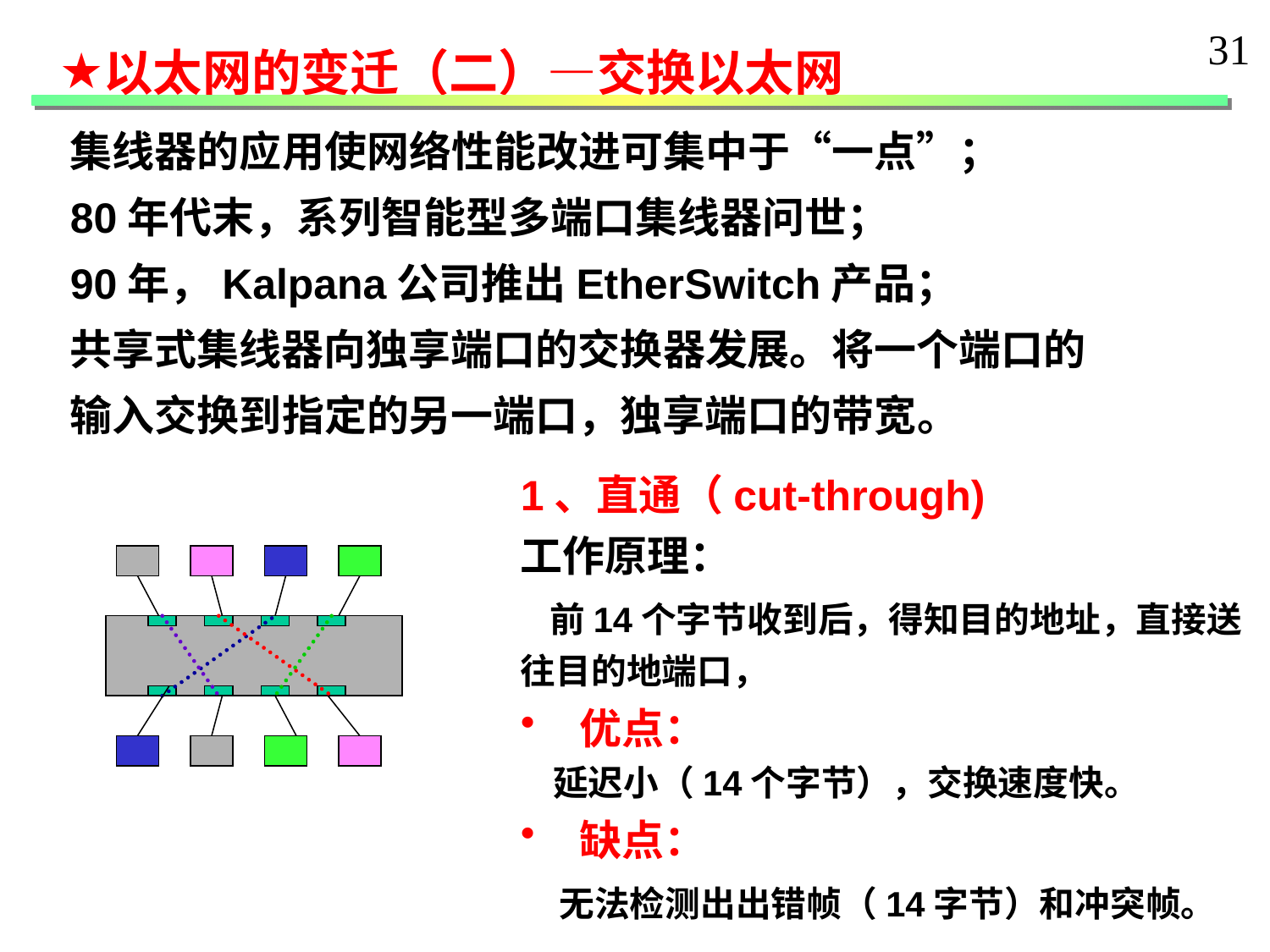

31
以太网的变迁（二）—交换以太网

集线器的应用使网络性能改进可集中于“一点”；
80年代末，系列智能型多端口集线器问世；
90年，Kalpana公司推出EtherSwitch产品；
共享式集线器向独享端口的交换器发展。将一个端口的
输入交换到指定的另一端口，独享端口的带宽。
1、直通（cut-through)
工作原理：
  前14个字节收到后，得知目的地址，直接送往目的地端口，
  优点：
   延迟小（14个字节），交换速度快。
  缺点：
   无法检测出出错帧（14字节）和冲突帧。